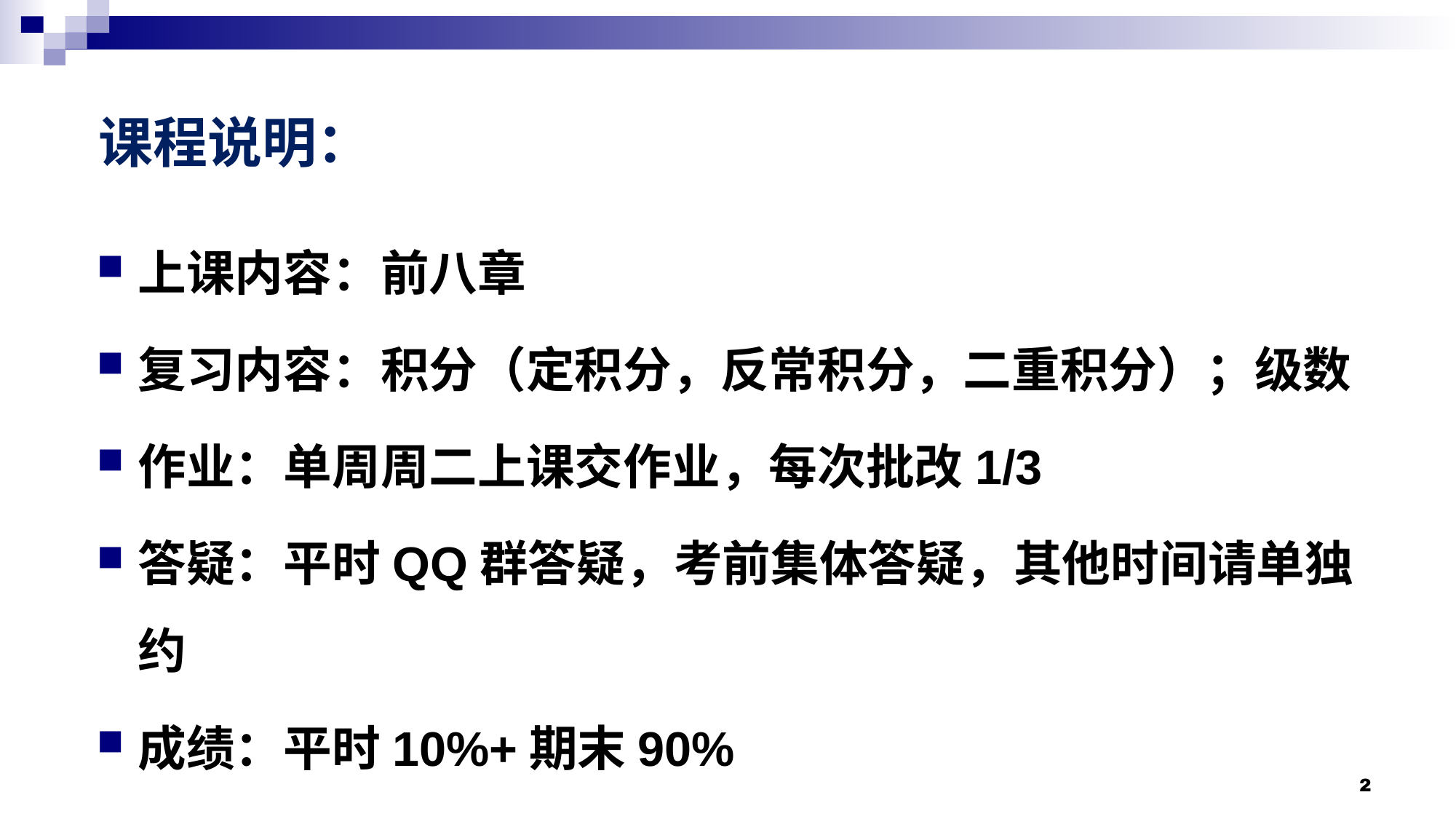

课程说明：
上课内容：前八章
复习内容：积分（定积分，反常积分，二重积分）；级数
作业：单周周二上课交作业，每次批改1/3
答疑：平时QQ群答疑，考前集体答疑，其他时间请单独约
成绩：平时10%+期末90%

  2